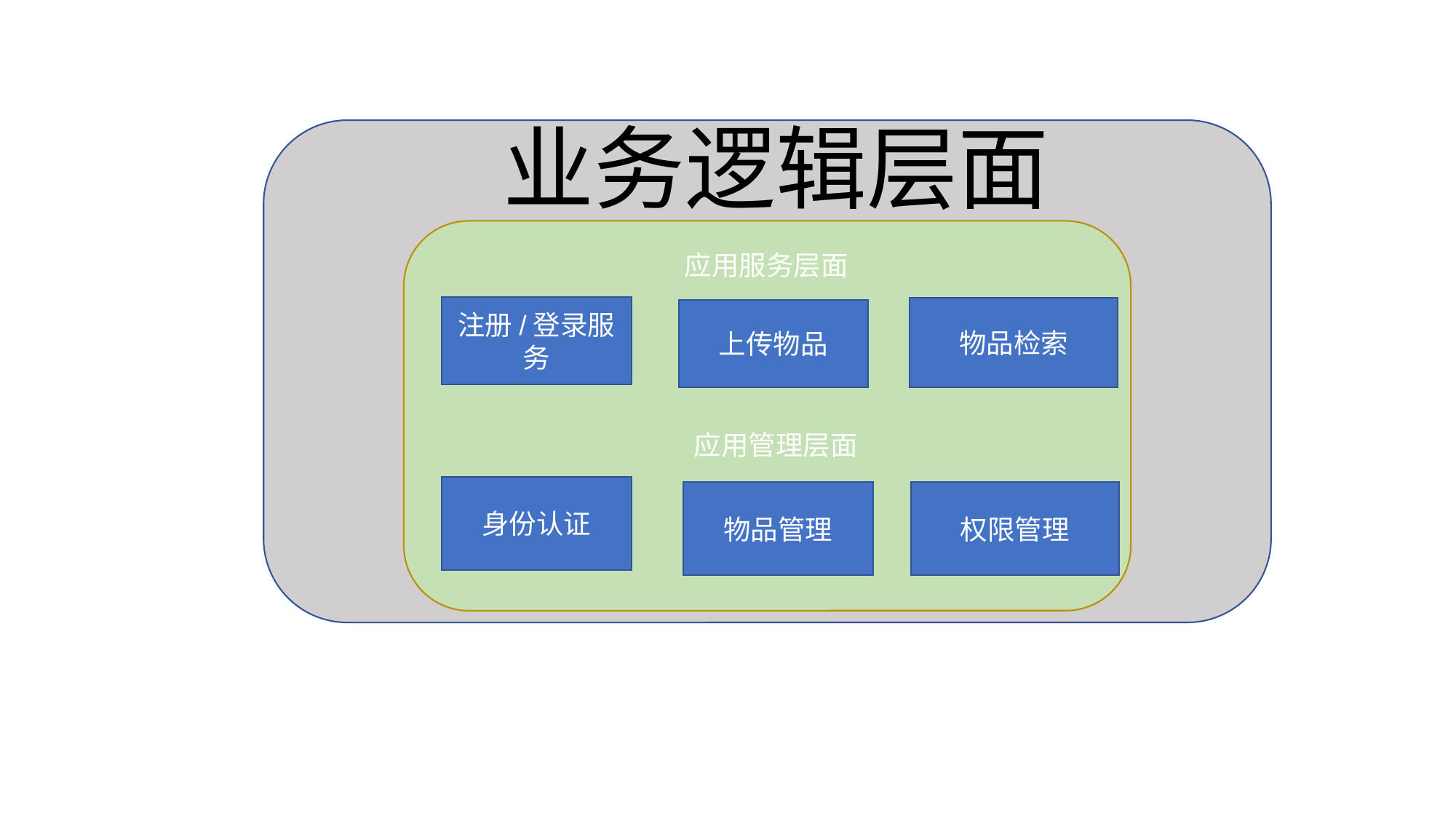

业务逻辑层面

应用服务层面
注册/登录服务
物品检索
上传物品
应用管理层面
身份认证
物品管理
权限管理